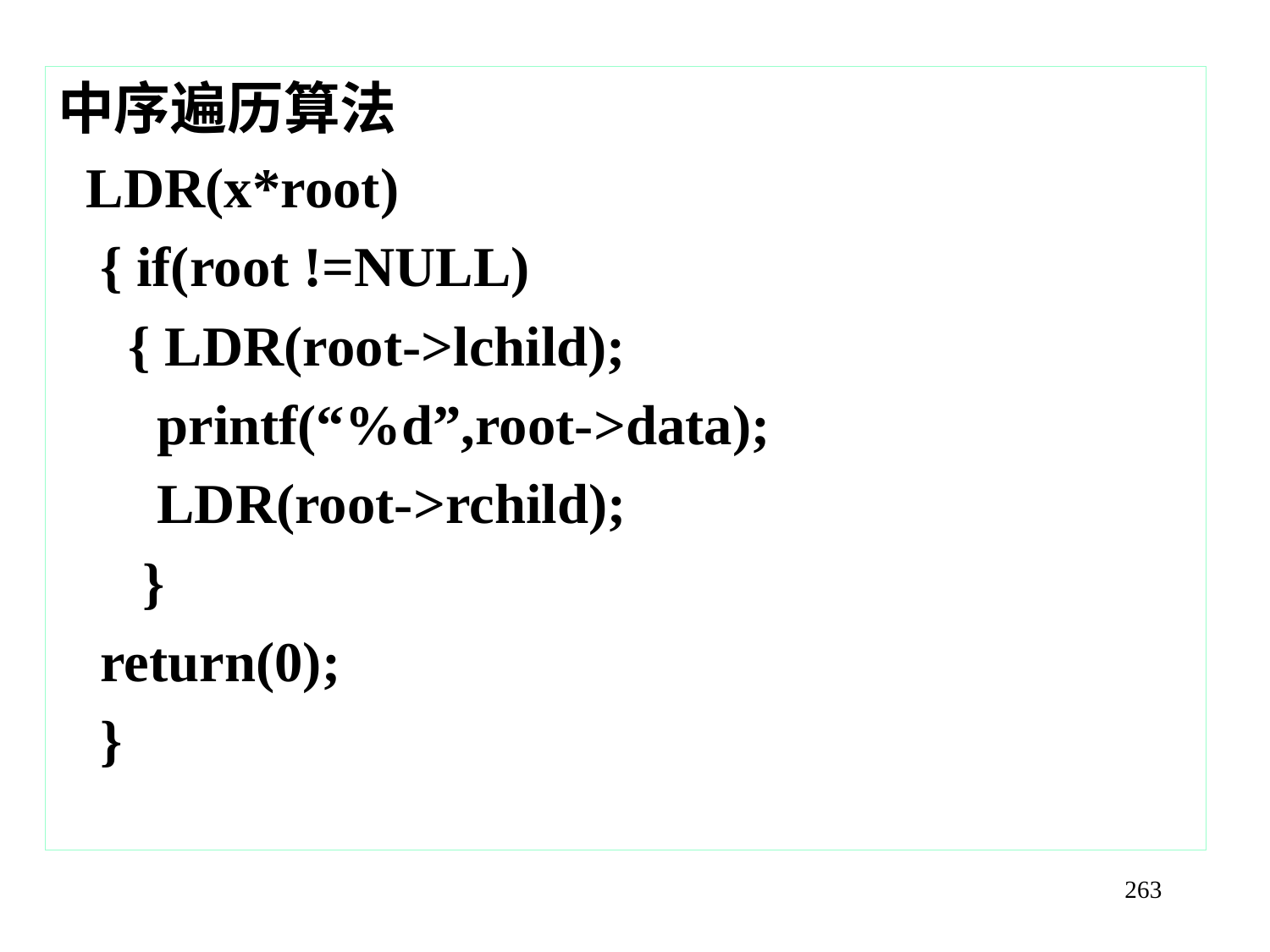

中序遍历算法
  LDR(x*root)
   { if(root !=NULL)
     { LDR(root->lchild);
       printf(“%d”,root->data);
       LDR(root->rchild);
      }
   return(0);
   }

263